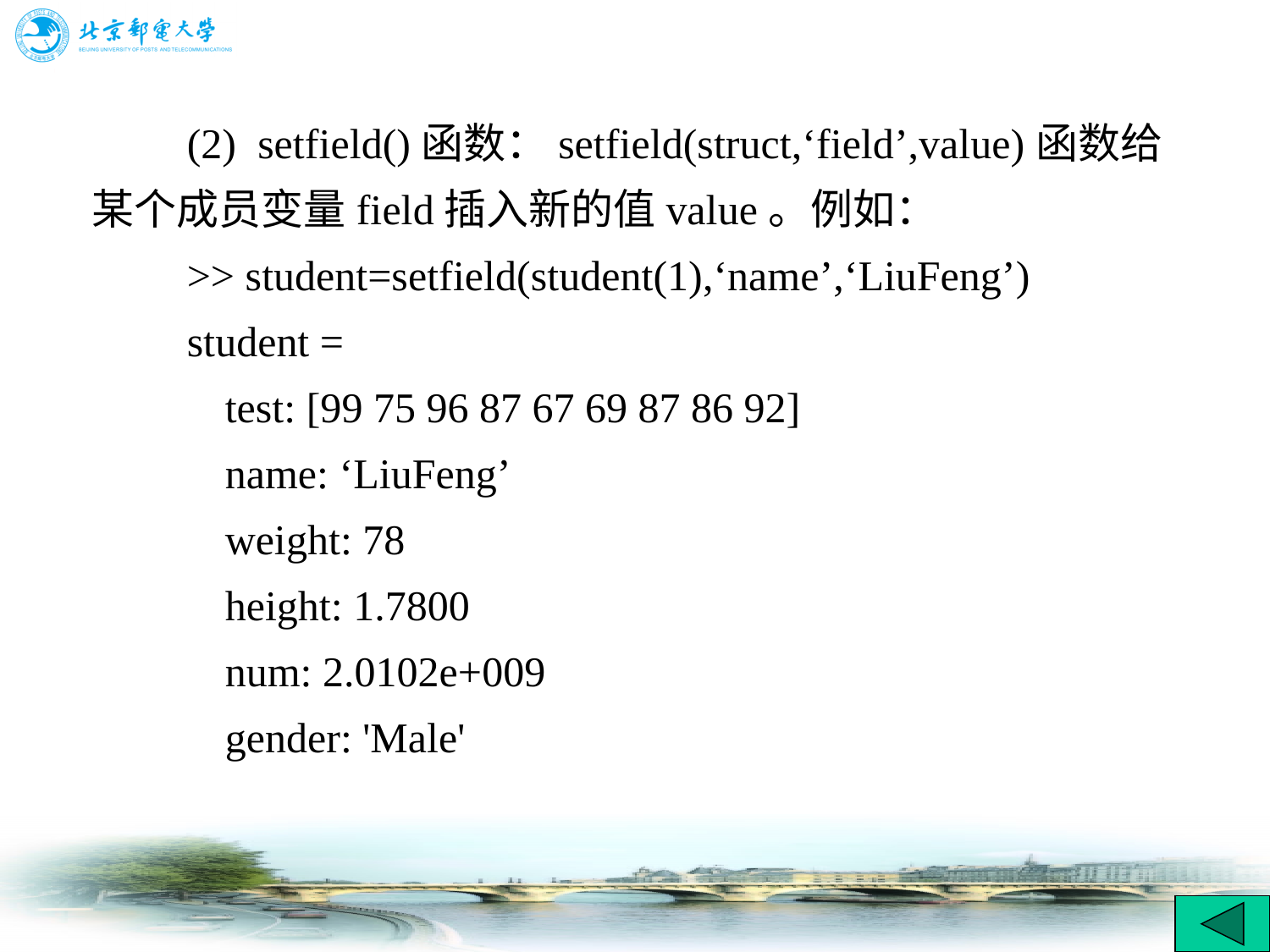

# (2)  setfield()函数：setfield(struct,‘field’,value)函数给某个成员变量field插入新的值value。例如： 　　>> student=setfield(student(1),‘name’,‘LiuFeng’) 　　student = 　　    test: [99 75 96 87 67 69 87 86 92] 　　    name: ‘LiuFeng’ 　　    weight: 78 　　    height: 1.7800 　　    num: 2.0102e+009 　　    gender: 'Male'